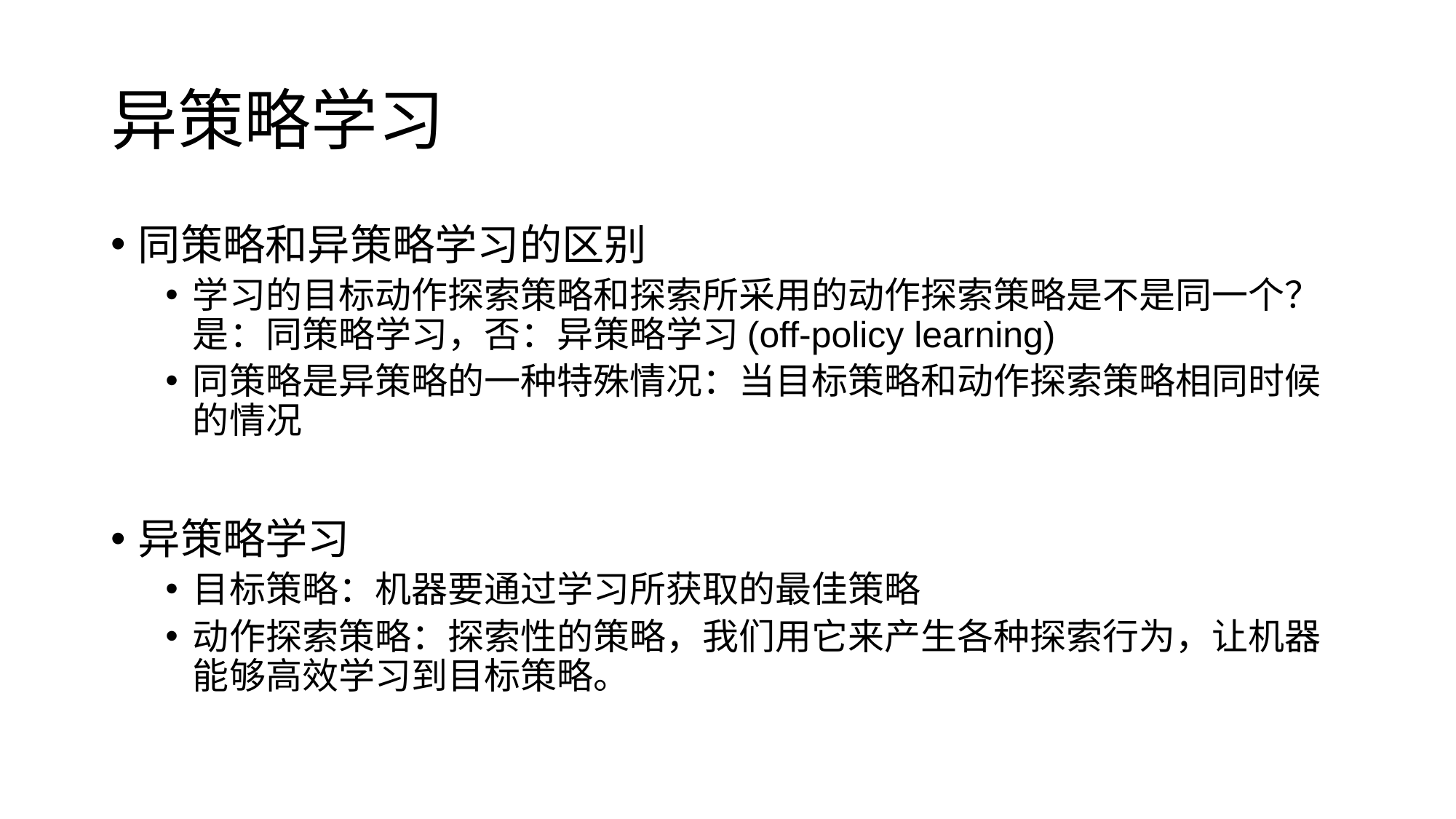

# 异策略学习
同策略和异策略学习的区别
学习的目标动作探索策略和探索所采用的动作探索策略是不是同一个？是：同策略学习，否：异策略学习(off-policy learning)
同策略是异策略的一种特殊情况：当目标策略和动作探索策略相同时候的情况

异策略学习
目标策略：机器要通过学习所获取的最佳策略
动作探索策略：探索性的策略，我们用它来产生各种探索行为，让机器能够高效学习到目标策略。